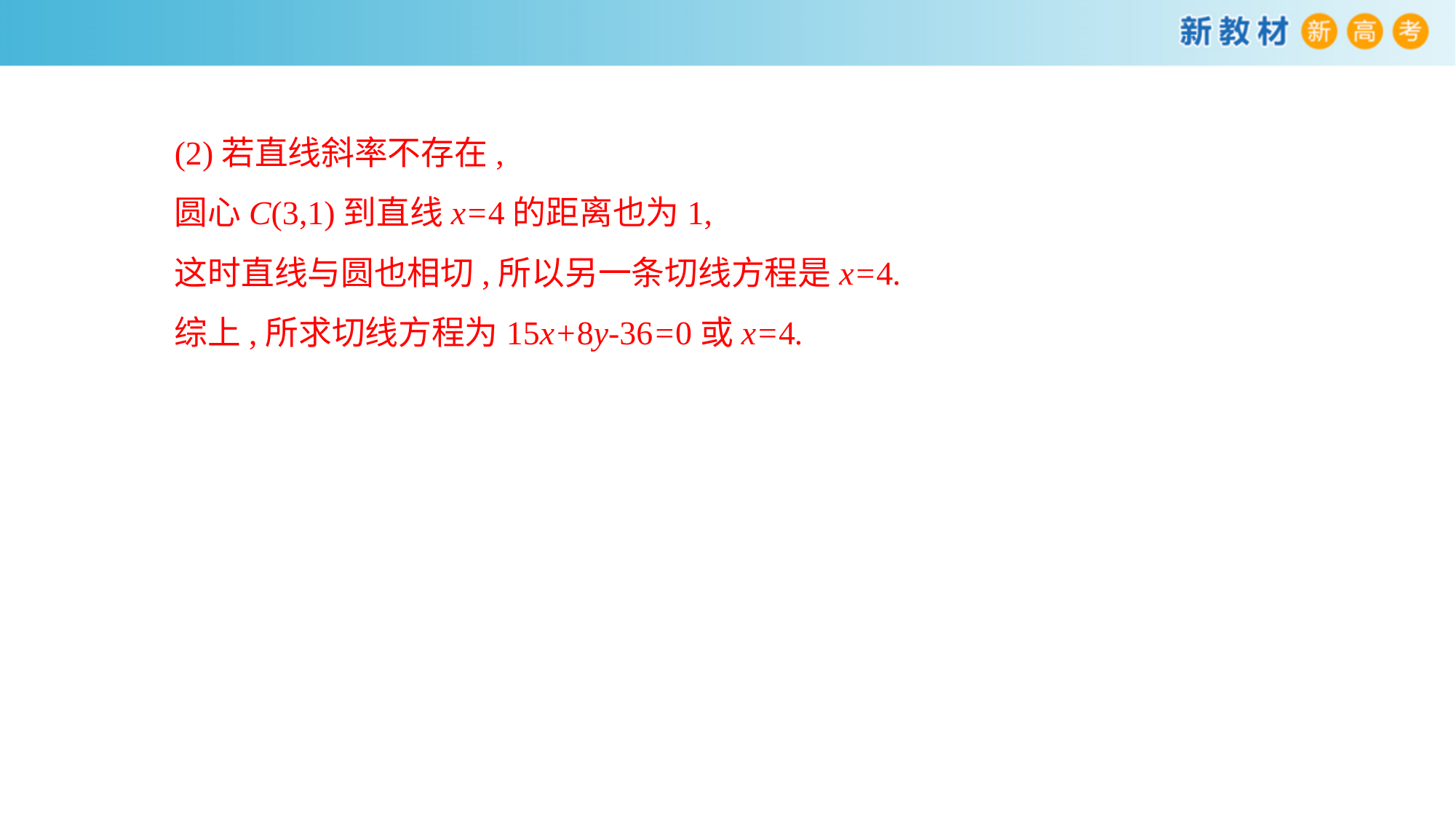

(2)若直线斜率不存在,
圆心C(3,1)到直线x=4的距离也为1,
这时直线与圆也相切,所以另一条切线方程是x=4.
综上,所求切线方程为15x+8y-36=0或x=4.